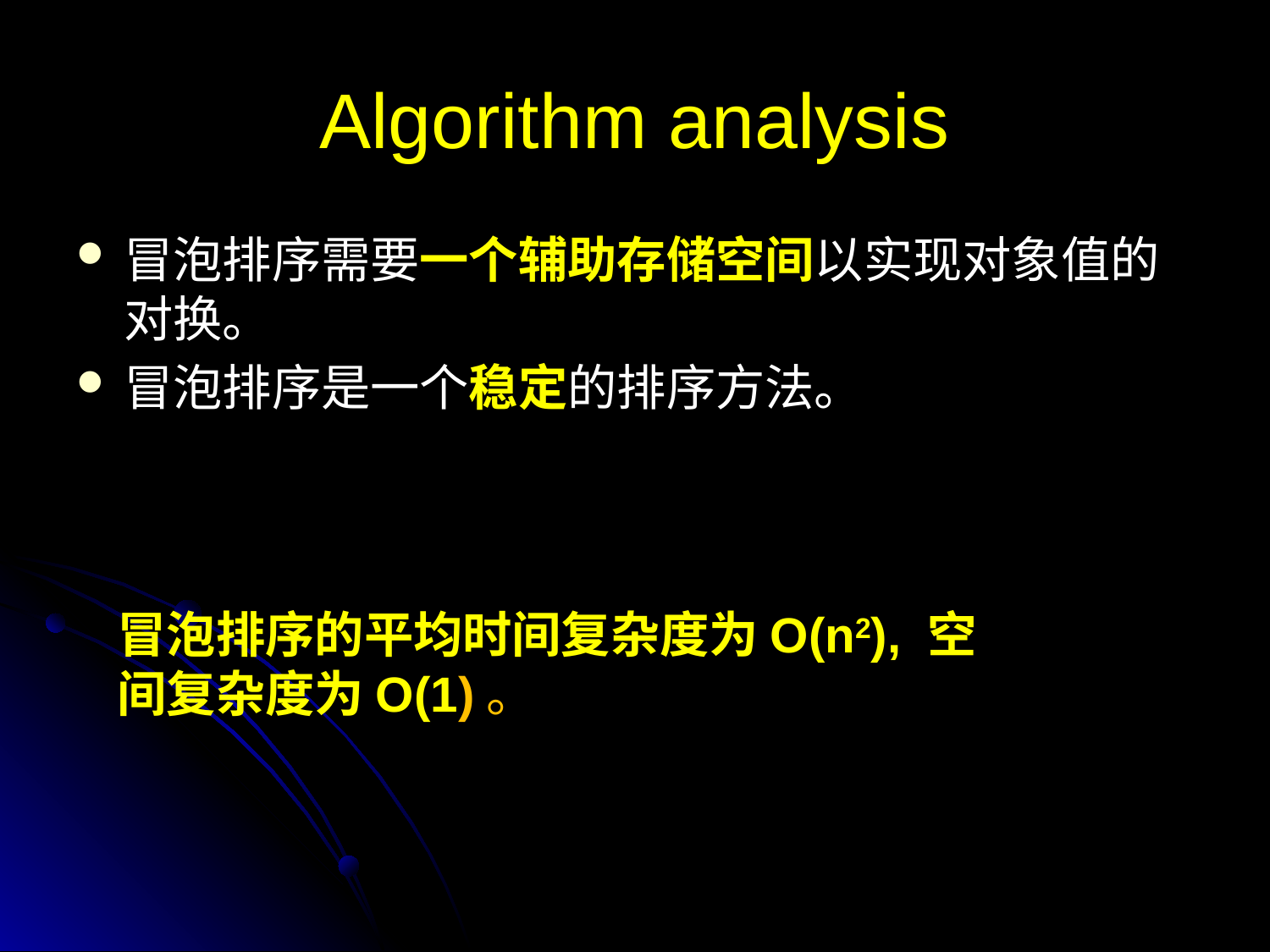

# Algorithm analysis
冒泡排序需要一个辅助存储空间以实现对象值的对换。
冒泡排序是一个稳定的排序方法。
冒泡排序的平均时间复杂度为O(n2), 空间复杂度为O(1)。